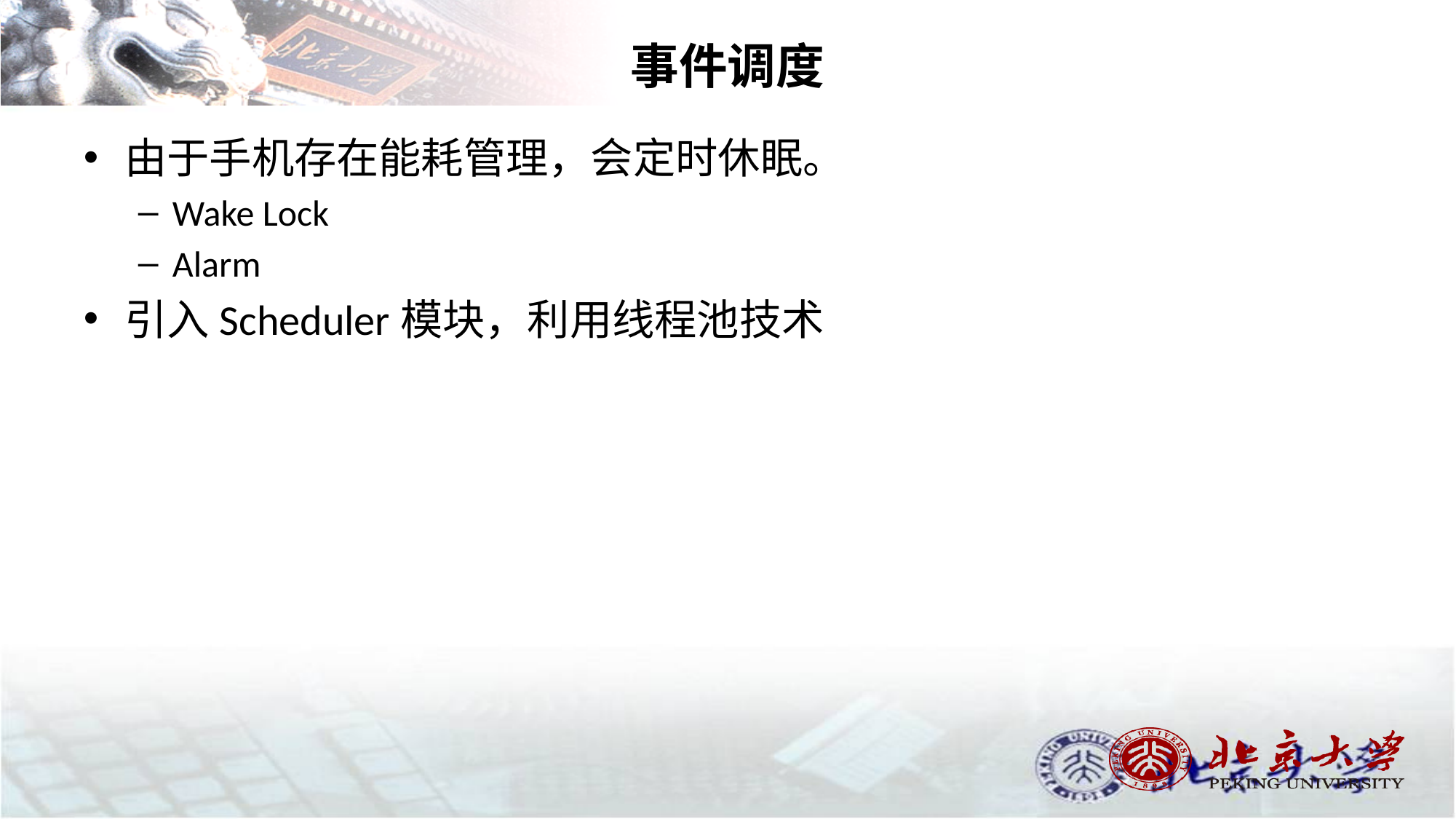

# 事件调度
由于手机存在能耗管理，会定时休眠。
Wake Lock
Alarm
引入Scheduler模块，利用线程池技术